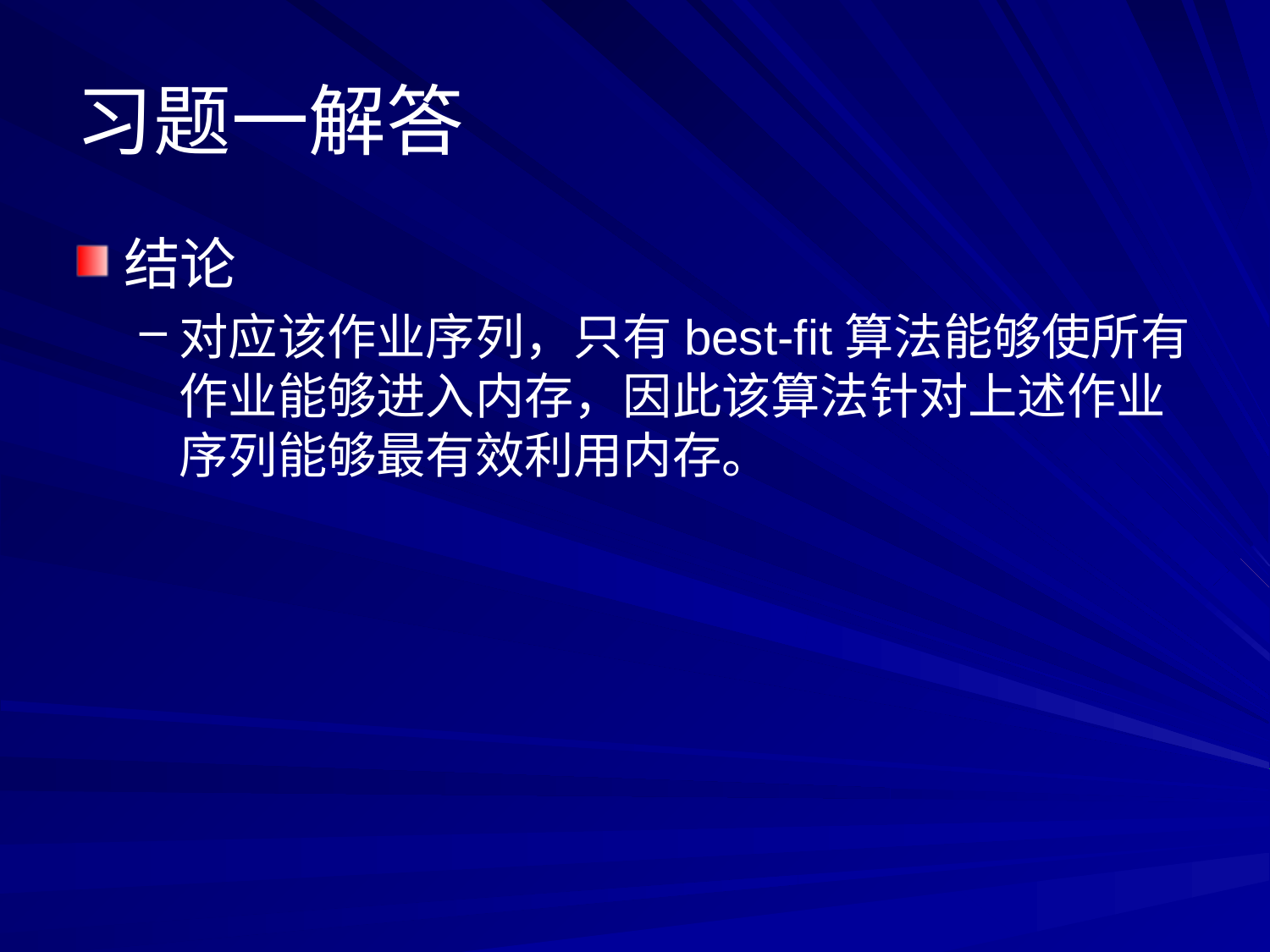

# 习题一解答
结论
对应该作业序列，只有best-fit算法能够使所有作业能够进入内存，因此该算法针对上述作业序列能够最有效利用内存。